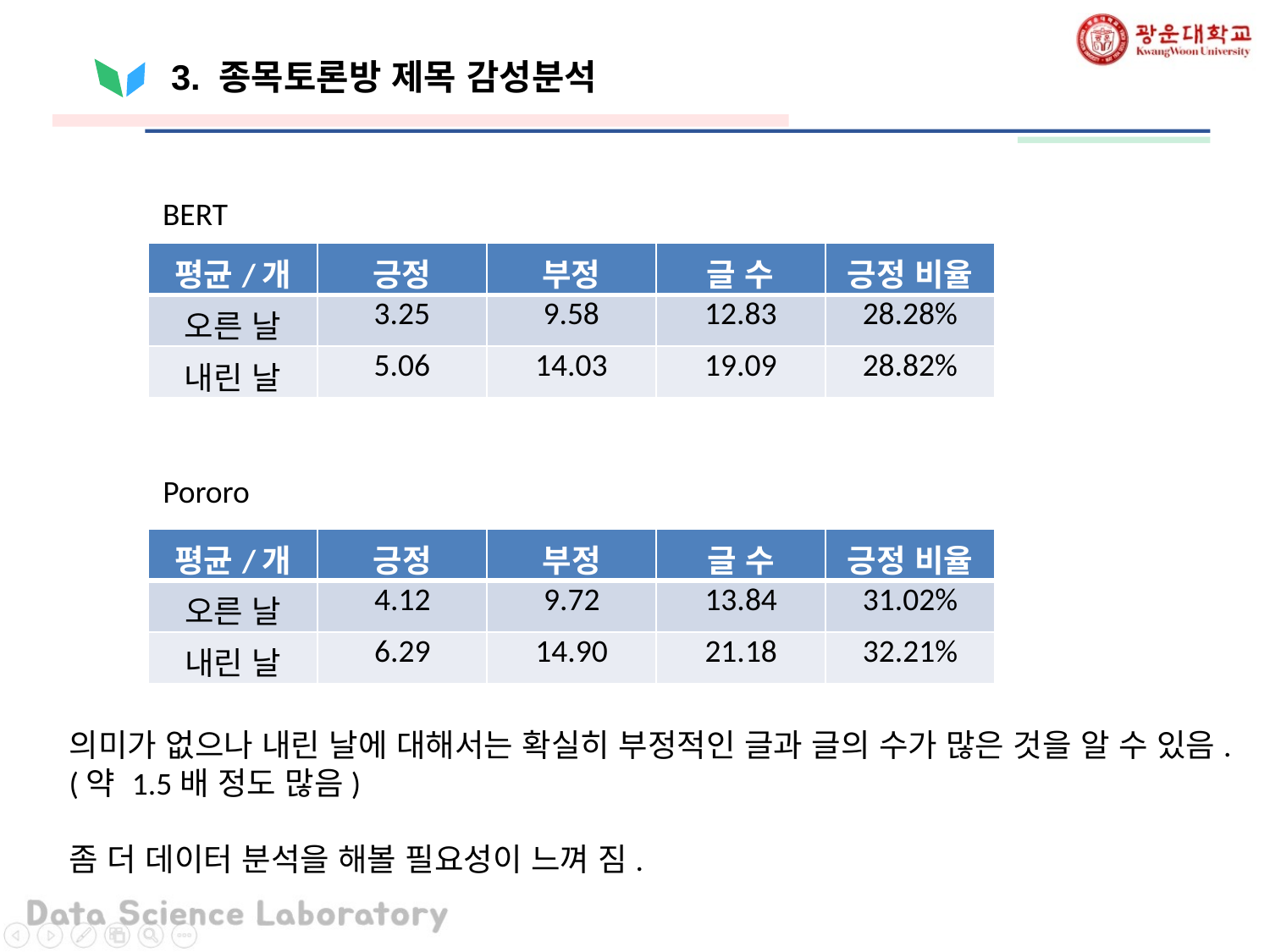

# 3. 종목토론방 제목 감성분석
BERT
| 평균/개 | 긍정 | 부정 | 글 수 | 긍정 비율 |
| --- | --- | --- | --- | --- |
| 오른 날 | 3.25 | 9.58 | 12.83 | 28.28% |
| 내린 날 | 5.06 | 14.03 | 19.09 | 28.82% |
Pororo
| 평균/개 | 긍정 | 부정 | 글 수 | 긍정 비율 |
| --- | --- | --- | --- | --- |
| 오른 날 | 4.12 | 9.72 | 13.84 | 31.02% |
| 내린 날 | 6.29 | 14.90 | 21.18 | 32.21% |
의미가 없으나 내린 날에 대해서는 확실히 부정적인 글과 글의 수가 많은 것을 알 수 있음.
(약 1.5배 정도 많음)

좀 더 데이터 분석을 해볼 필요성이 느껴 짐.